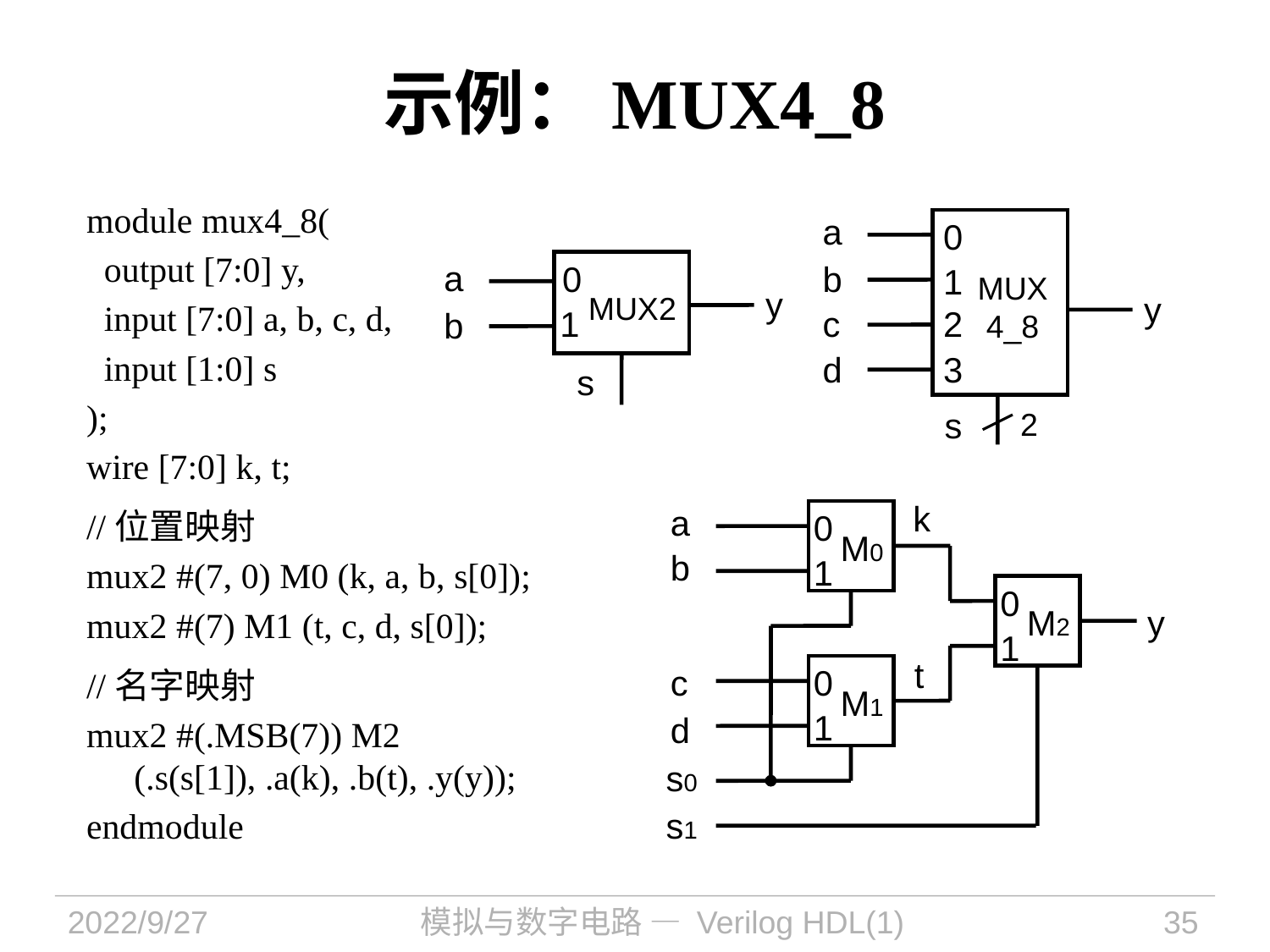

# 示例：MUX4_8
module mux4_8(
  output [7:0] y,
  input [7:0] a, b, c, d,
  input [1:0] s
);
wire [7:0] k, t;
//位置映射
mux2 #(7, 0) M0 (k, a, b, s[0]);
mux2 #(7) M1 (t, c, d, s[0]);
//名字映射
mux2 #(.MSB(7)) M2 (.s(s[1]), .a(k), .b(t), .y(y));
endmodule
a

0

b
1
MUX
4_8

y
c
2

d
3

s
2

a
0

y
MUX2
1
b

s
k
a

0

M0
b

1

0

M2
y

1

t

c
0

M1

1
d

s0

s1

2022/9/27
模拟与数字电路 — Verilog HDL(1)
35